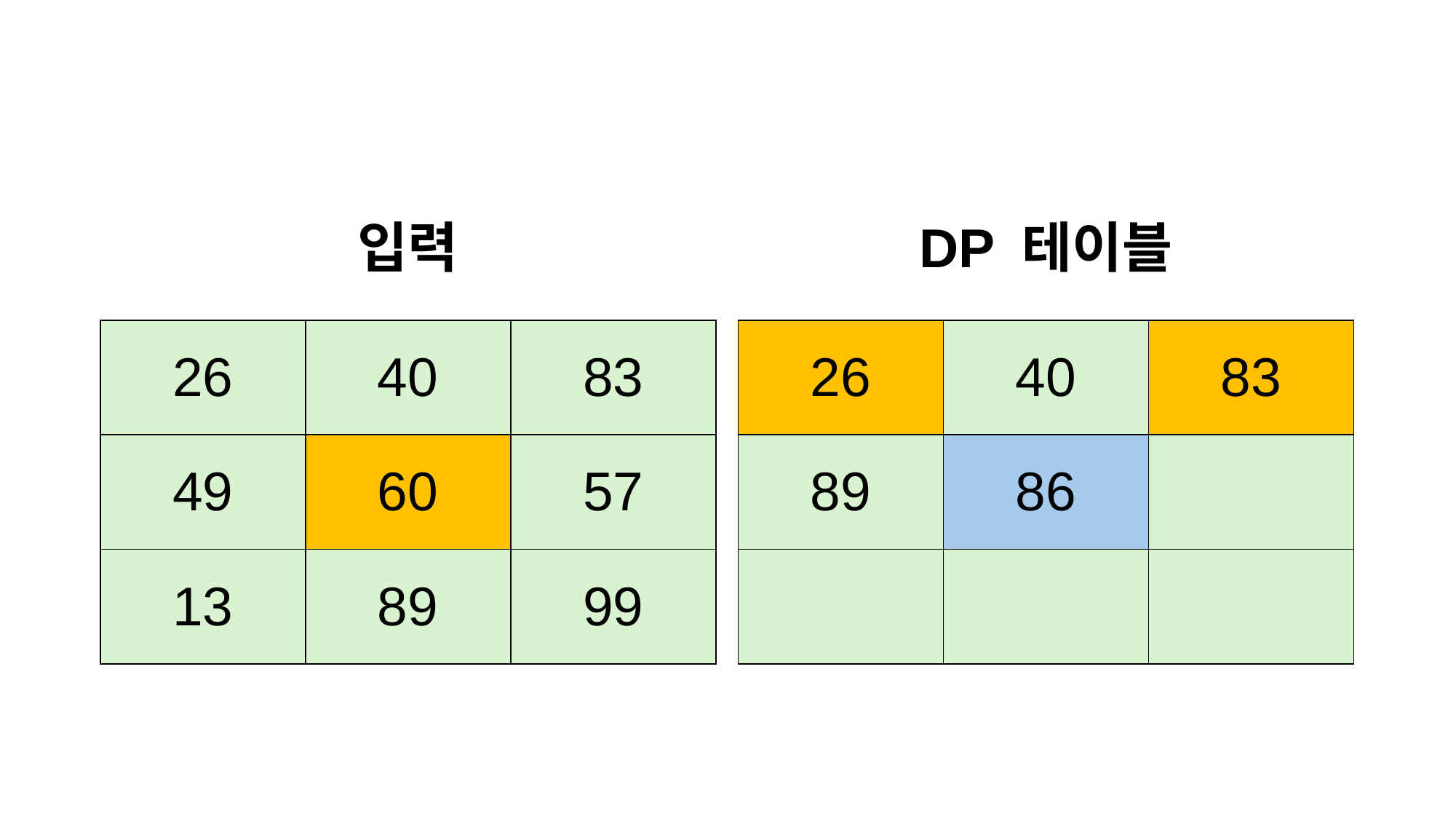

#
입력
DP 테이블
| 26 | 40 | 83 |
| --- | --- | --- |
| 49 | 60 | 57 |
| 13 | 89 | 99 |
| 26 | 40 | 83 |
| --- | --- | --- |
| 89 | 86 |  |
|  |  |  |